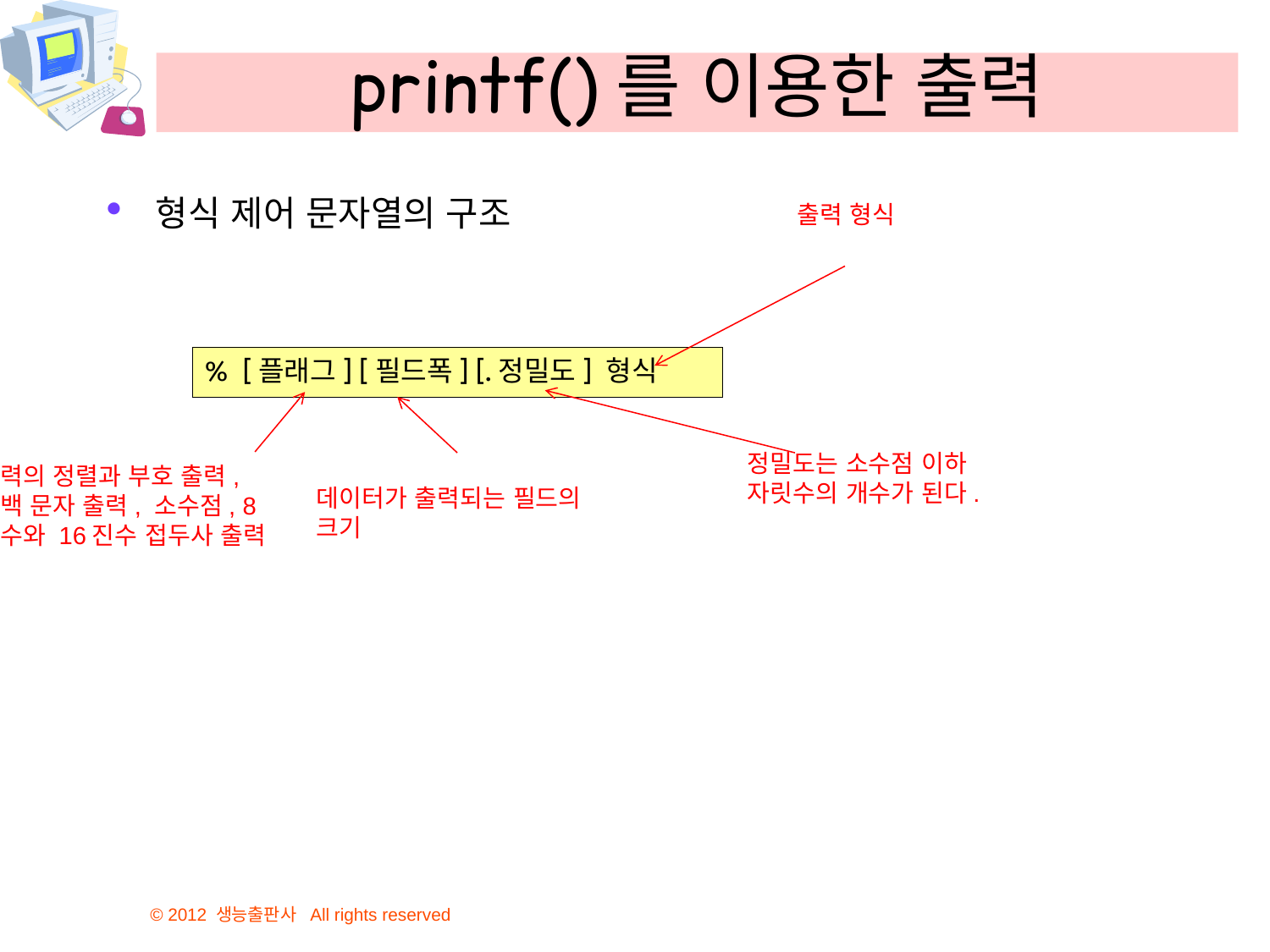

# printf()를 이용한 출력
형식 제어 문자열의 구조
출력 형식
%  [플래그] [필드폭] [.정밀도] 형식

정밀도는 소수점 이하 자릿수의 개수가 된다.
출력의 정렬과 부호 출력, 공백 문자 출력, 소수점, 8진수와 16진수 접두사 출력
데이터가 출력되는 필드의 크기